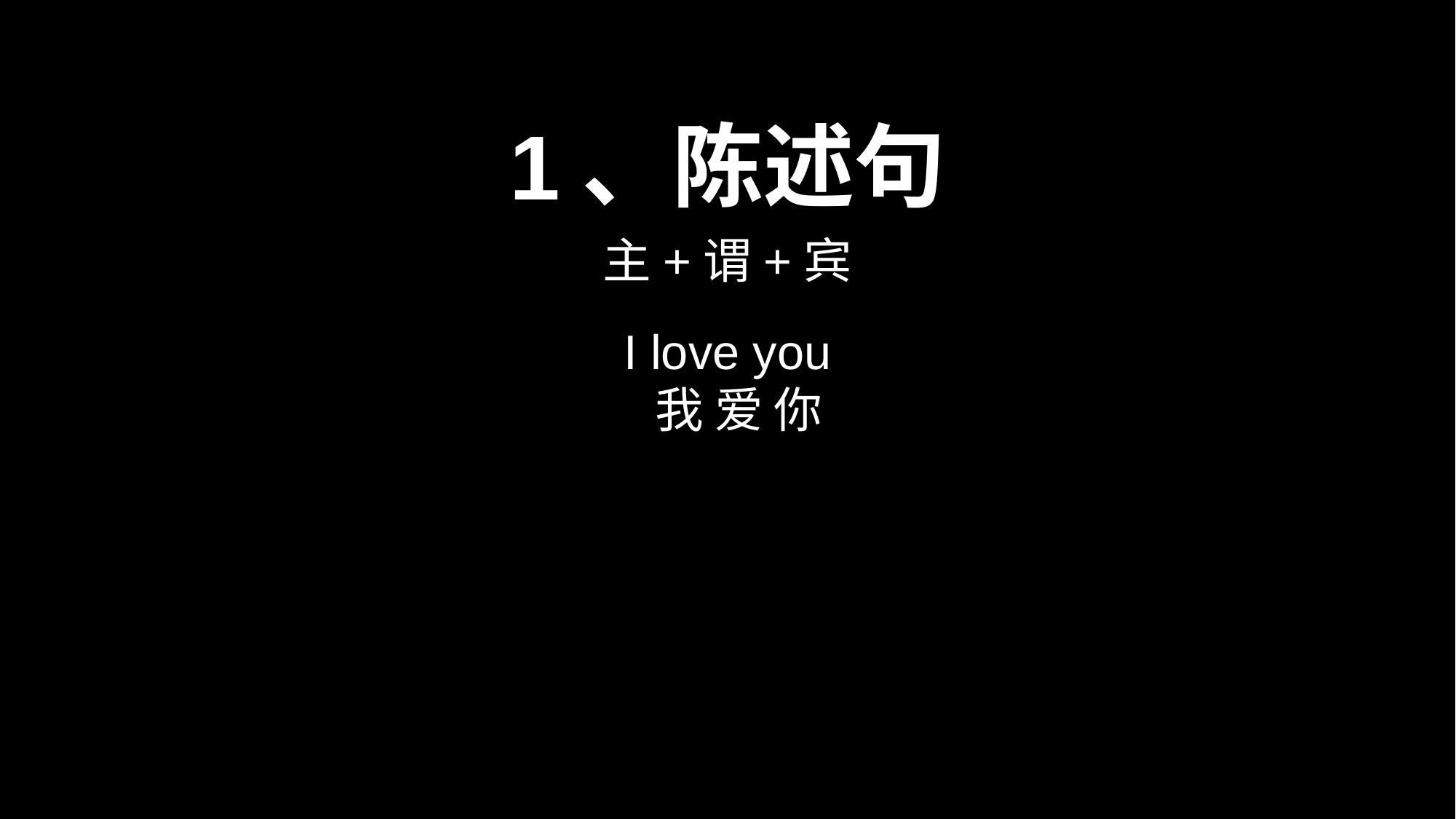

1、陈述句
主+谓+宾
I love you
 我 爱 你